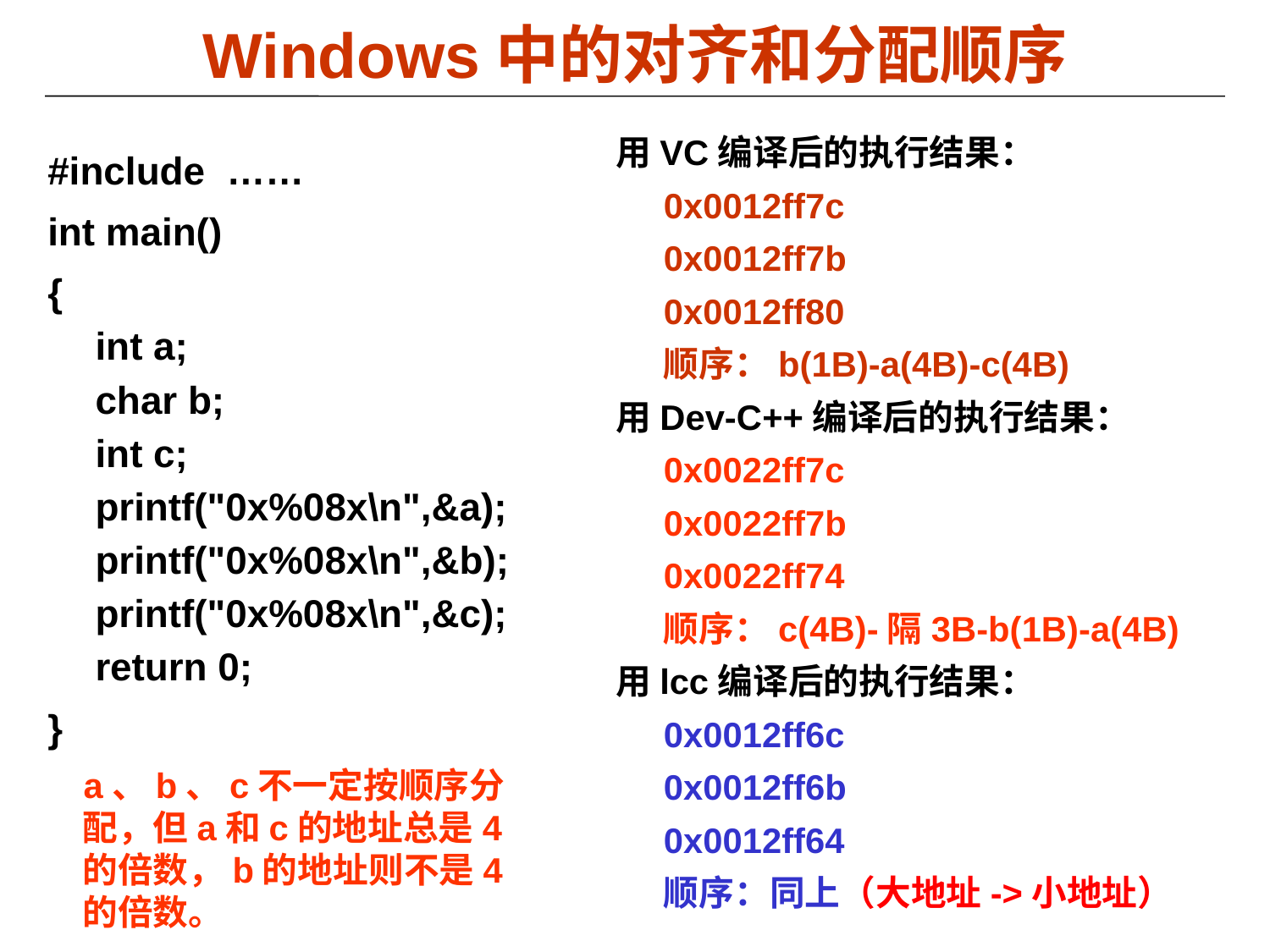

# Windows中的对齐和分配顺序
用VC编译后的执行结果： 
0x0012ff7c 
0x0012ff7b 
0x0012ff80 
顺序：b(1B)-a(4B)-c(4B)
用Dev-C++编译后的执行结果： 
0x0022ff7c 
0x0022ff7b 
0x0022ff74 
顺序：c(4B)-隔3B-b(1B)-a(4B)
用lcc编译后的执行结果： 
0x0012ff6c 
0x0012ff6b 
0x0012ff64 
顺序：同上（大地址->小地址）
#include  ……
int main()
{ 
int a; 
char b; 
int c; 
printf("0x%08x\n",&a); 
printf("0x%08x\n",&b); 
printf("0x%08x\n",&c); 
return 0;
}
     a、b、c不一定按顺序分配，但a和c的地址总是4的倍数，b的地址则不是4的倍数。